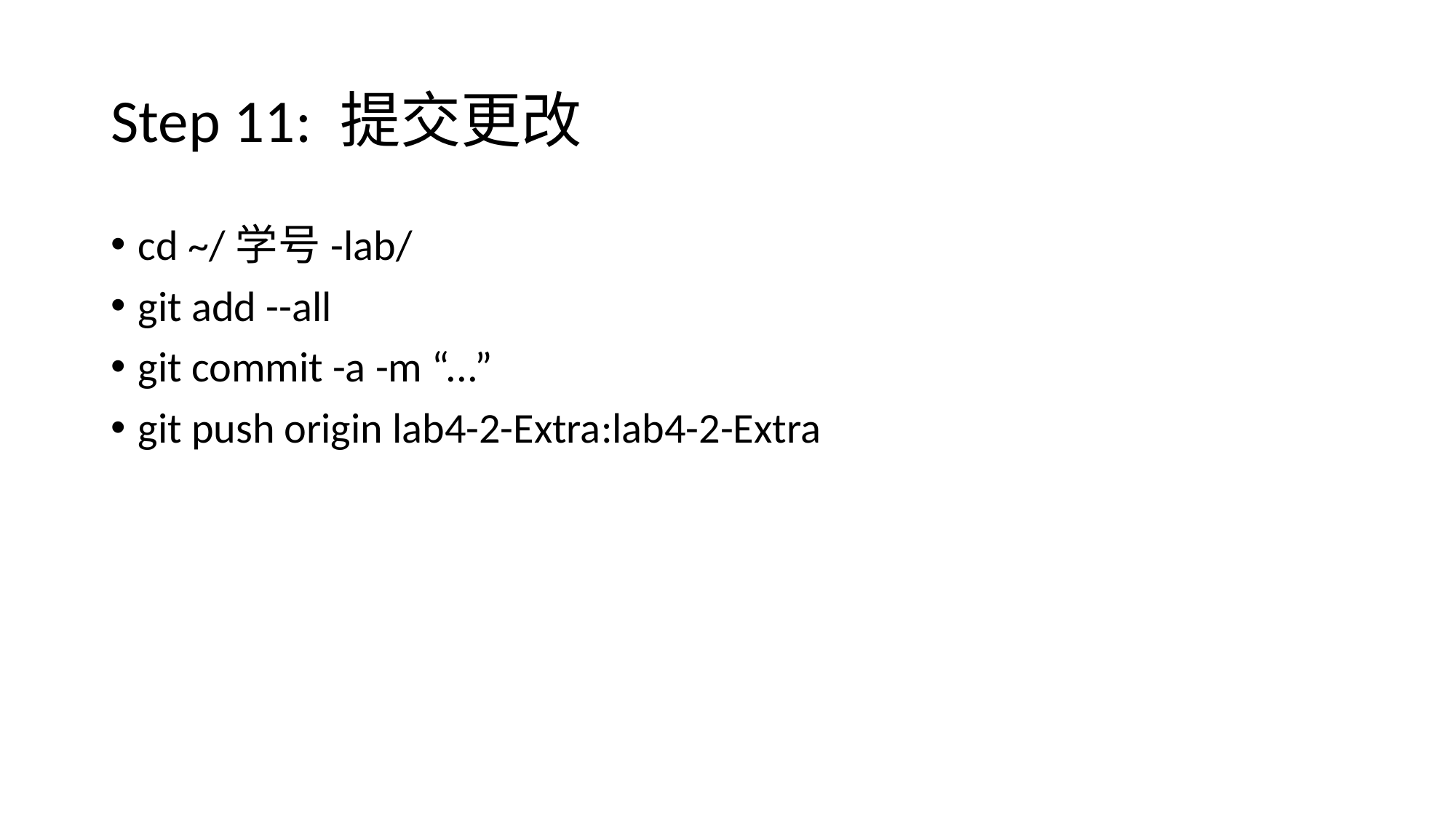

# Step 11: 提交更改
cd ~/学号-lab/
git add --all
git commit -a -m “...”
git push origin lab4-2-Extra:lab4-2-Extra